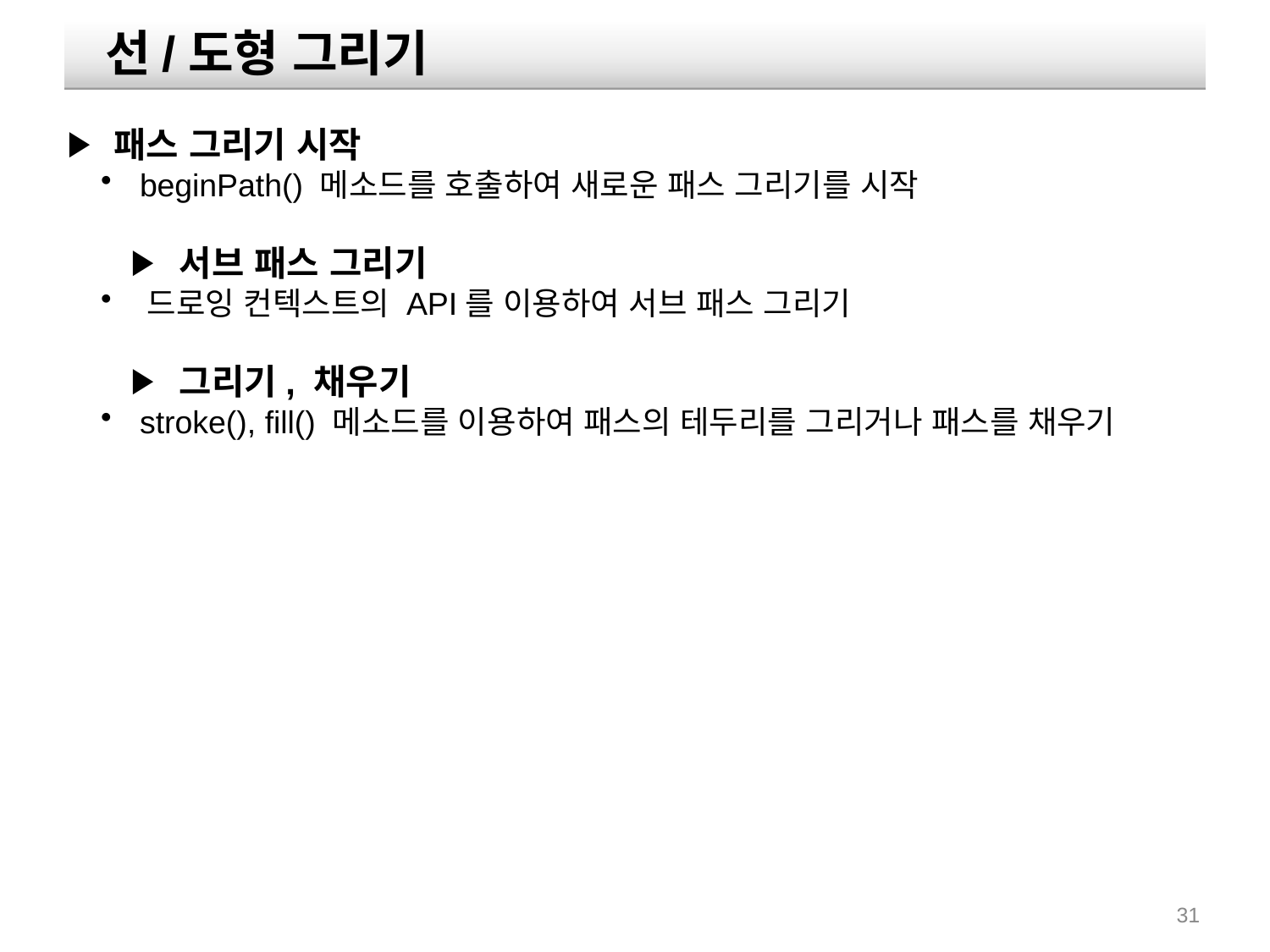

선/도형 그리기
 패스 그리기 시작
 beginPath() 메소드를 호출하여 새로운 패스 그리기를 시작

 서브 패스 그리기
 드로잉 컨텍스트의 API를 이용하여 서브 패스 그리기

 그리기, 채우기
 stroke(), fill() 메소드를 이용하여 패스의 테두리를 그리거나 패스를 채우기
31